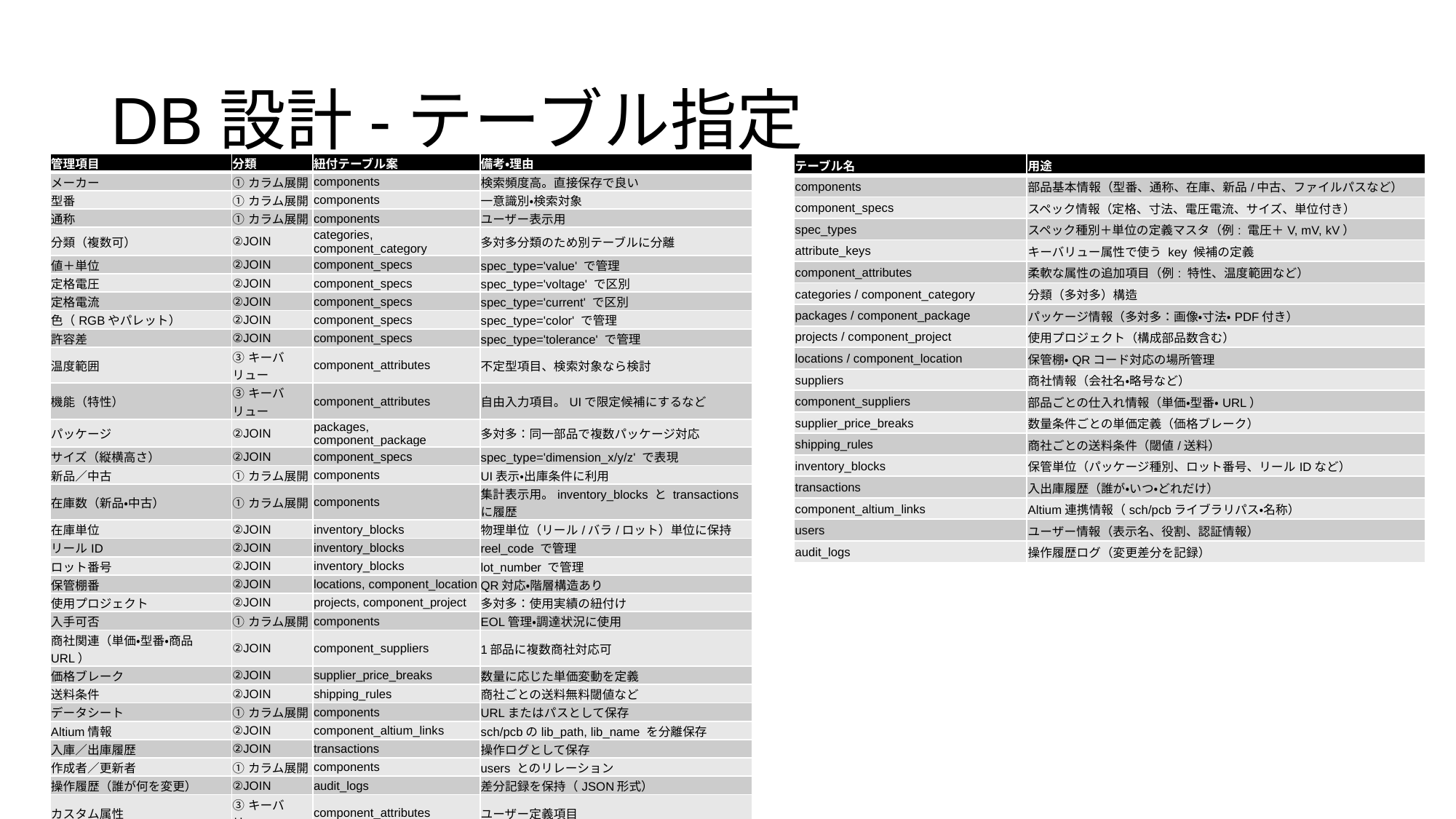

# DB設計-テーブル指定
| 管理項目 | 分類 | 紐付テーブル案 | 備考・理由 |
| --- | --- | --- | --- |
| メーカー | ①カラム展開 | components | 検索頻度高。直接保存で良い |
| 型番 | ①カラム展開 | components | 一意識別・検索対象 |
| 通称 | ①カラム展開 | components | ユーザー表示用 |
| 分類（複数可） | ②JOIN | categories, component\_category | 多対多分類のため別テーブルに分離 |
| 値＋単位 | ②JOIN | component\_specs | spec\_type='value' で管理 |
| 定格電圧 | ②JOIN | component\_specs | spec\_type='voltage' で区別 |
| 定格電流 | ②JOIN | component\_specs | spec\_type='current' で区別 |
| 色（RGBやパレット） | ②JOIN | component\_specs | spec\_type='color' で管理 |
| 許容差 | ②JOIN | component\_specs | spec\_type='tolerance' で管理 |
| 温度範囲 | ③キーバリュー | component\_attributes | 不定型項目、検索対象なら検討 |
| 機能（特性） | ③キーバリュー | component\_attributes | 自由入力項目。UIで限定候補にするなど |
| パッケージ | ②JOIN | packages, component\_package | 多対多：同一部品で複数パッケージ対応 |
| サイズ（縦横高さ） | ②JOIN | component\_specs | spec\_type='dimension\_x/y/z' で表現 |
| 新品／中古 | ①カラム展開 | components | UI表示・出庫条件に利用 |
| 在庫数（新品・中古） | ①カラム展開 | components | 集計表示用。inventory\_blocks と transactions に履歴 |
| 在庫単位 | ②JOIN | inventory\_blocks | 物理単位（リール/バラ/ロット）単位に保持 |
| リールID | ②JOIN | inventory\_blocks | reel\_code で管理 |
| ロット番号 | ②JOIN | inventory\_blocks | lot\_number で管理 |
| 保管棚番 | ②JOIN | locations, component\_location | QR対応・階層構造あり |
| 使用プロジェクト | ②JOIN | projects, component\_project | 多対多：使用実績の紐付け |
| 入手可否 | ①カラム展開 | components | EOL管理・調達状況に使用 |
| 商社関連（単価・型番・商品URL） | ②JOIN | component\_suppliers | 1部品に複数商社対応可 |
| 価格ブレーク | ②JOIN | supplier\_price\_breaks | 数量に応じた単価変動を定義 |
| 送料条件 | ②JOIN | shipping\_rules | 商社ごとの送料無料閾値など |
| データシート | ①カラム展開 | components | URLまたはパスとして保存 |
| Altium情報 | ②JOIN | component\_altium\_links | sch/pcbのlib\_path, lib\_name を分離保存 |
| 入庫／出庫履歴 | ②JOIN | transactions | 操作ログとして保存 |
| 作成者／更新者 | ①カラム展開 | components | users とのリレーション |
| 操作履歴（誰が何を変更） | ②JOIN | audit\_logs | 差分記録を保持（JSON形式） |
| カスタム属性 | ③キーバリュー | component\_attributes | ユーザー定義項目 |
| テーブル名 | 用途 |
| --- | --- |
| components | 部品基本情報（型番、通称、在庫、新品/中古、ファイルパスなど） |
| component\_specs | スペック情報（定格、寸法、電圧電流、サイズ、単位付き） |
| spec\_types | スペック種別＋単位の定義マスタ（例: 電圧＋V, mV, kV） |
| attribute\_keys | キーバリュー属性で使う key 候補の定義 |
| component\_attributes | 柔軟な属性の追加項目（例: 特性、温度範囲など） |
| categories / component\_category | 分類（多対多）構造 |
| packages / component\_package | パッケージ情報（多対多：画像・寸法・PDF付き） |
| projects / component\_project | 使用プロジェクト（構成部品数含む） |
| locations / component\_location | 保管棚・QRコード対応の場所管理 |
| suppliers | 商社情報（会社名・略号など） |
| component\_suppliers | 部品ごとの仕入れ情報（単価・型番・URL） |
| supplier\_price\_breaks | 数量条件ごとの単価定義（価格ブレーク） |
| shipping\_rules | 商社ごとの送料条件（閾値/送料） |
| inventory\_blocks | 保管単位（パッケージ種別、ロット番号、リールIDなど） |
| transactions | 入出庫履歴（誰が・いつ・どれだけ） |
| component\_altium\_links | Altium連携情報（sch/pcbライブラリパス・名称） |
| users | ユーザー情報（表示名、役割、認証情報） |
| audit\_logs | 操作履歴ログ（変更差分を記録） |